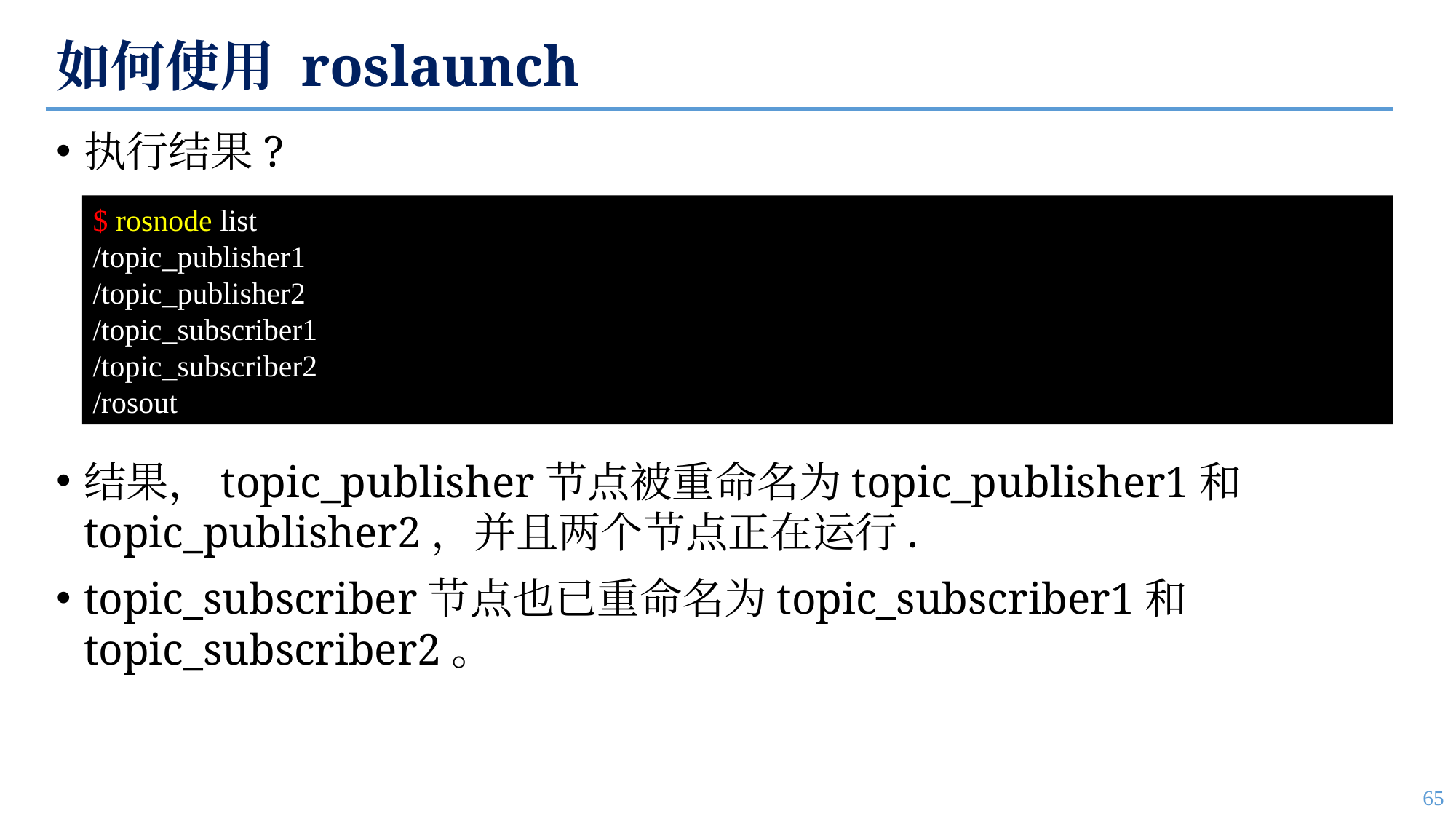

# 如何使用 roslaunch
执行结果?

结果，topic_publisher节点被重命名为topic_publisher1和topic_publisher2，并且两个节点正在运行.
topic_subscriber节点也已重命名为topic_subscriber1和topic_subscriber2。
$ rosnode list
/topic_publisher1
/topic_publisher2
/topic_subscriber1
/topic_subscriber2
/rosout
65